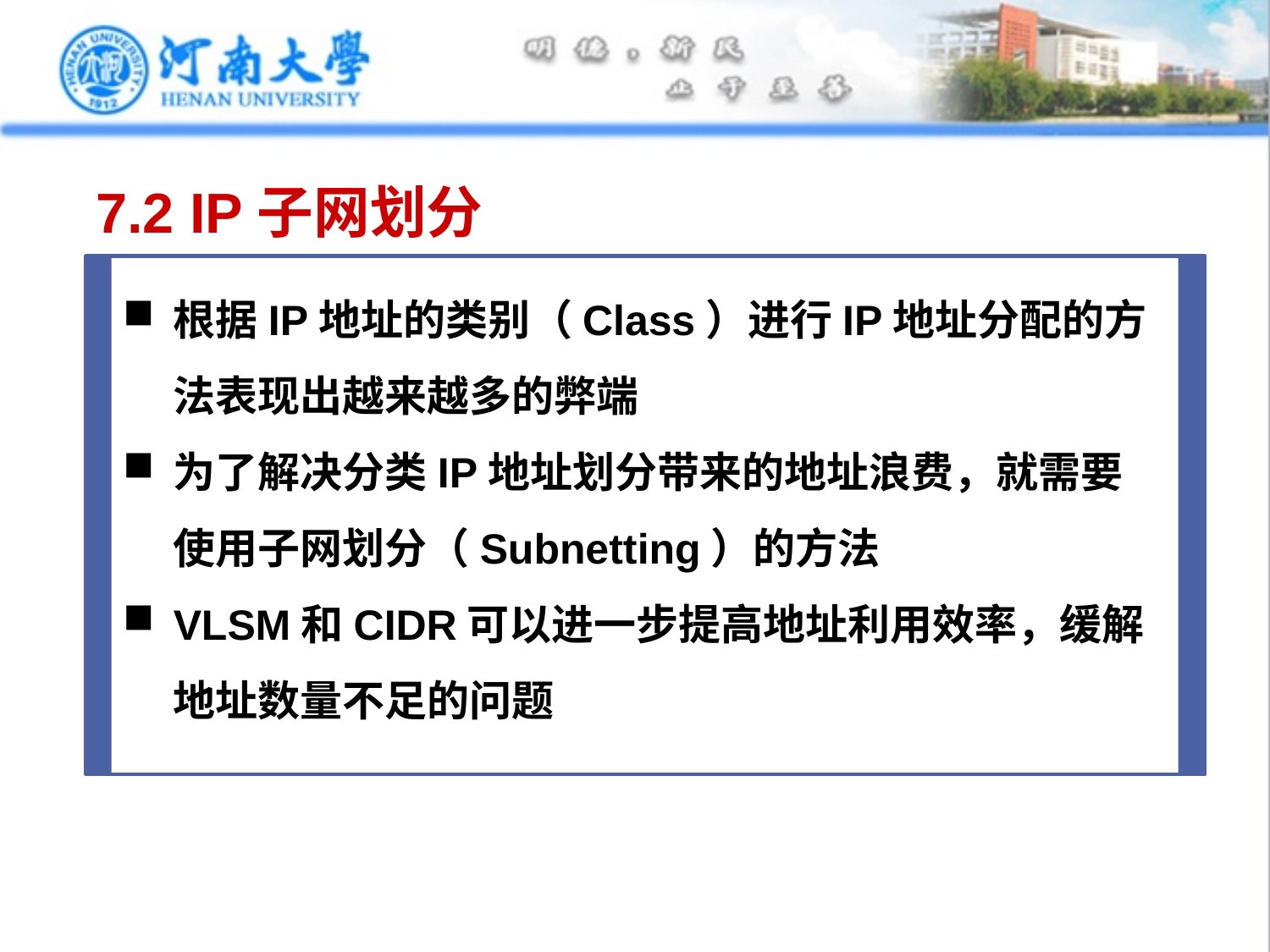

7.2 IP子网划分

根据IP地址的类别（Class）进行IP地址分配的方法表现出越来越多的弊端
为了解决分类IP地址划分带来的地址浪费，就需要使用子网划分（Subnetting）的方法
VLSM和CIDR可以进一步提高地址利用效率，缓解地址数量不足的问题